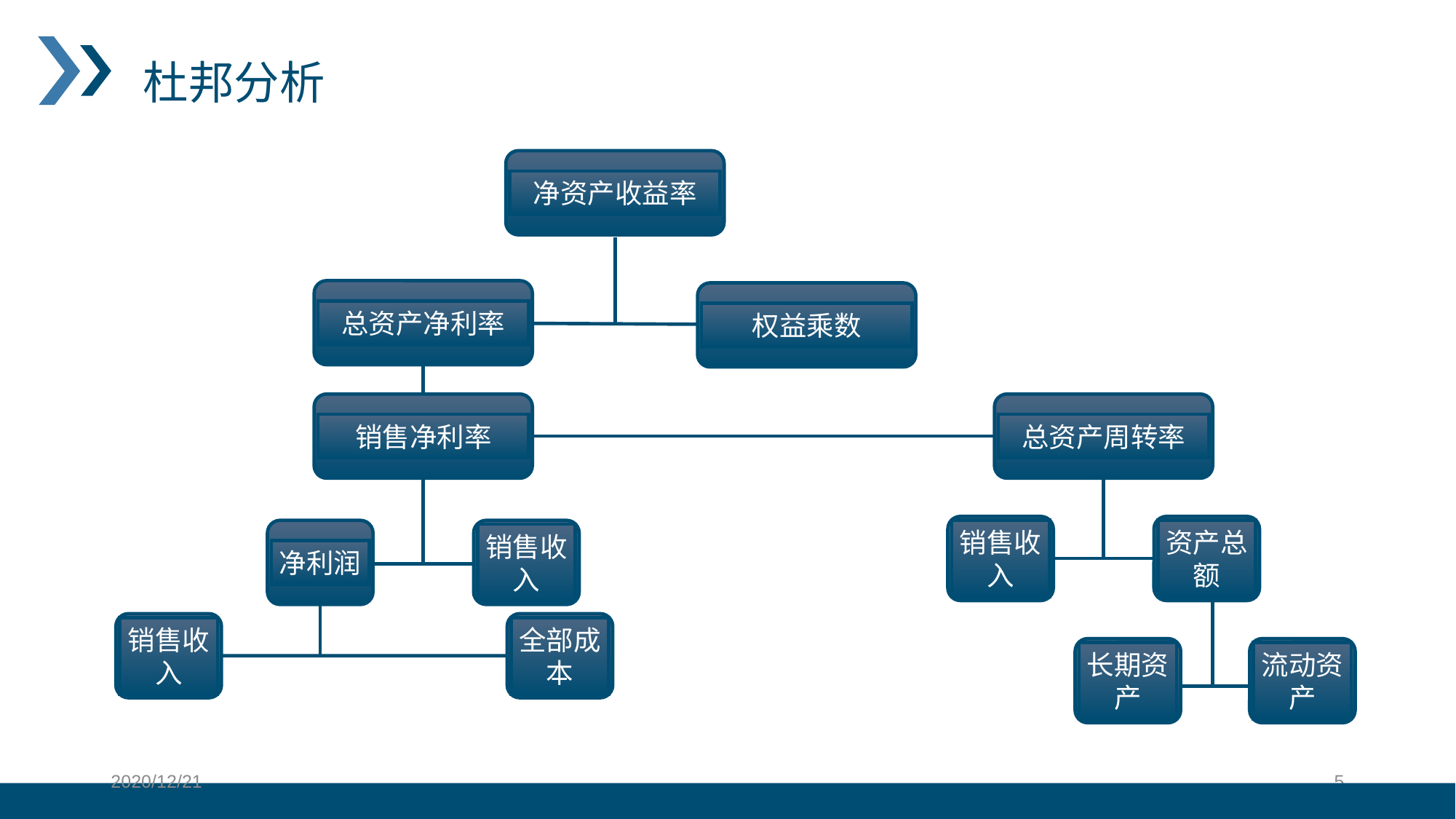

杜邦分析

净资产收益率

总资产净利率

权益乘数

销售净利率

总资产周转率

销售收入

资产总额

净利润

销售收入

销售收入

全部成本

长期资产

流动资产

2020/12/21
5